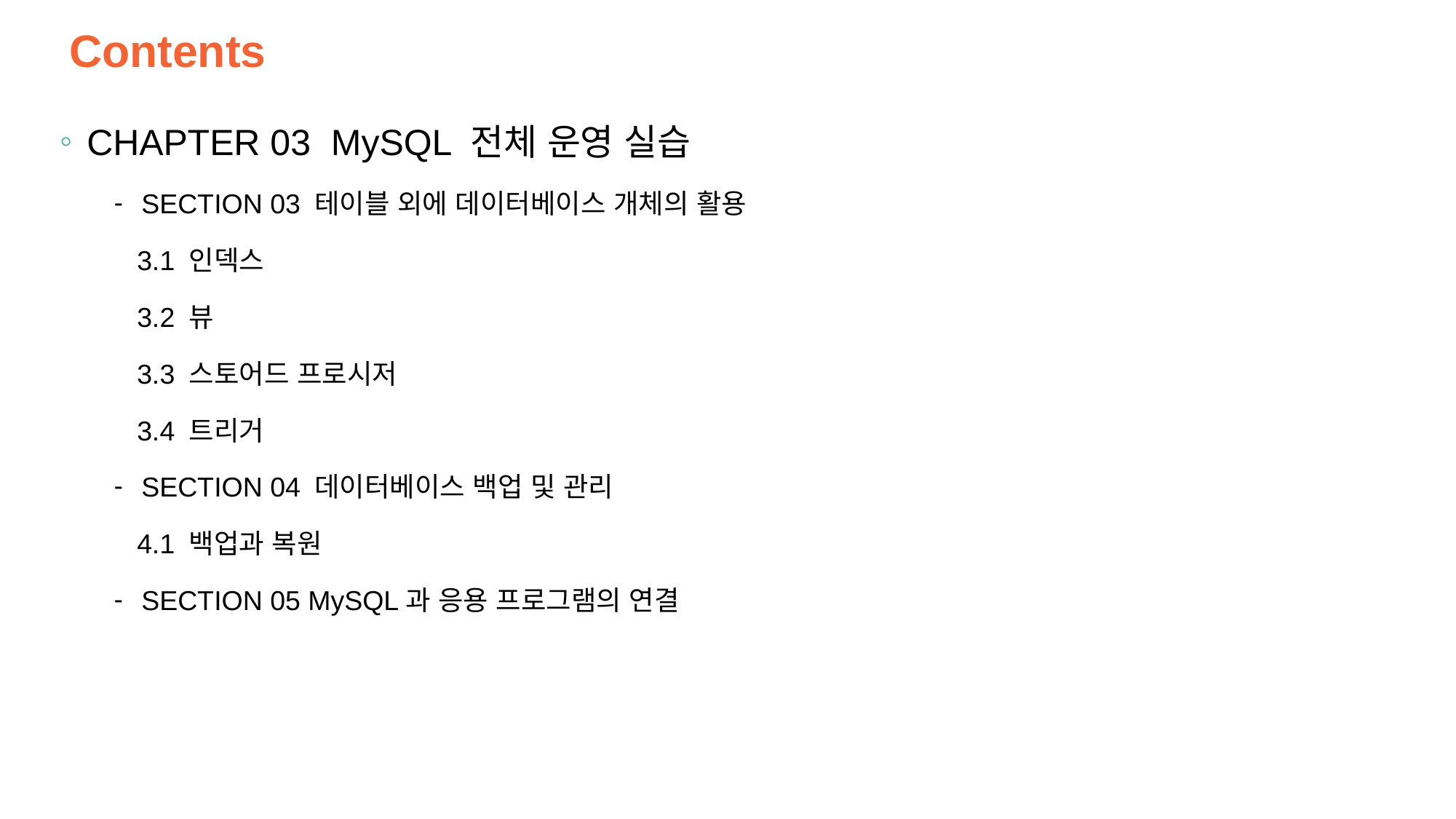

# Contents
CHAPTER 03  MySQL 전체 운영 실습
SECTION 03 테이블 외에 데이터베이스 개체의 활용
   3.1 인덱스
   3.2 뷰
   3.3 스토어드 프로시저
   3.4 트리거
SECTION 04 데이터베이스 백업 및 관리
   4.1 백업과 복원
SECTION 05 MySQL과 응용 프로그램의 연결

2